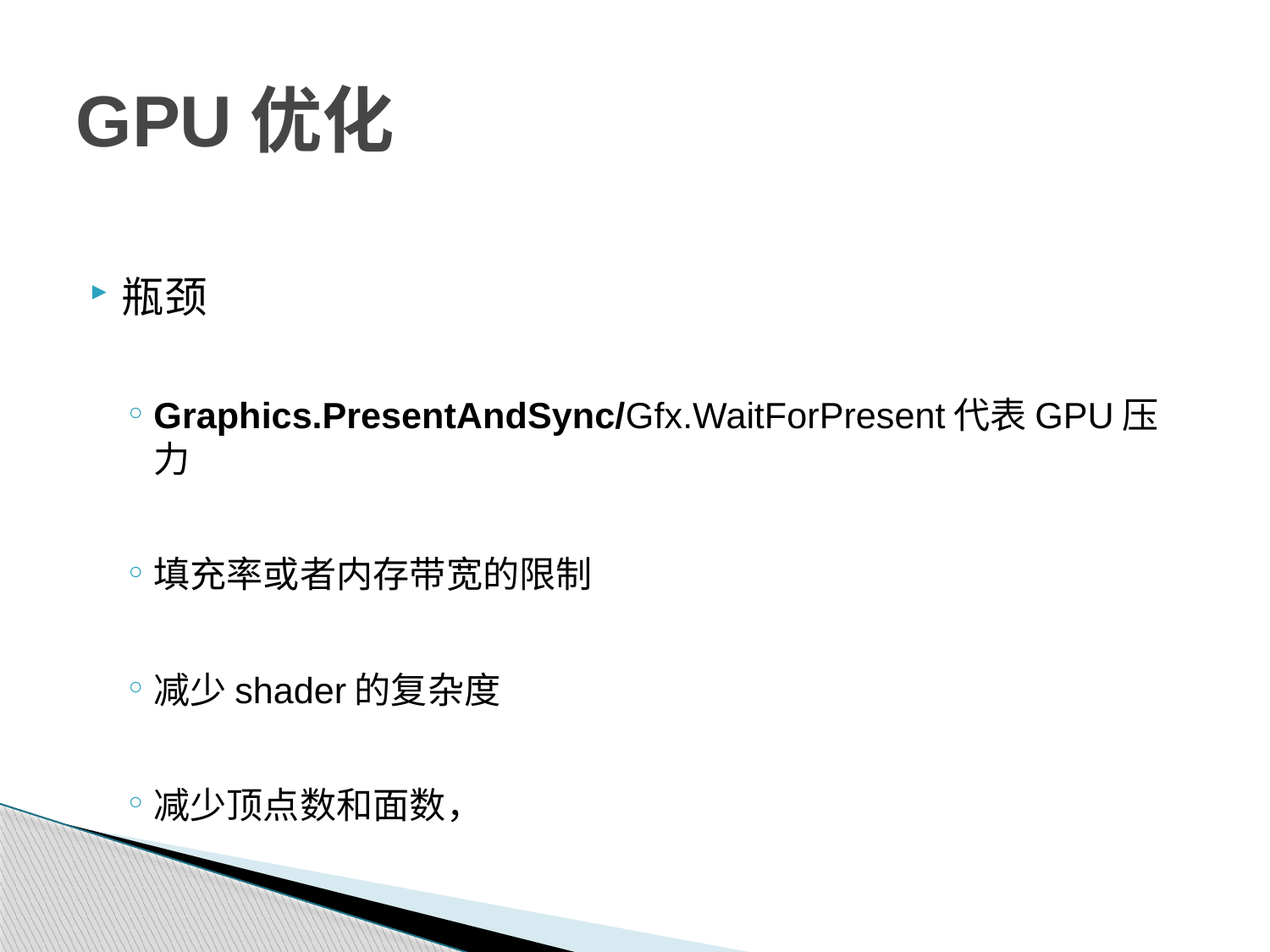

# GPU优化

瓶颈

Graphics.PresentAndSync/Gfx.WaitForPresent代表GPU压力

填充率或者内存带宽的限制

减少shader的复杂度

减少顶点数和面数，